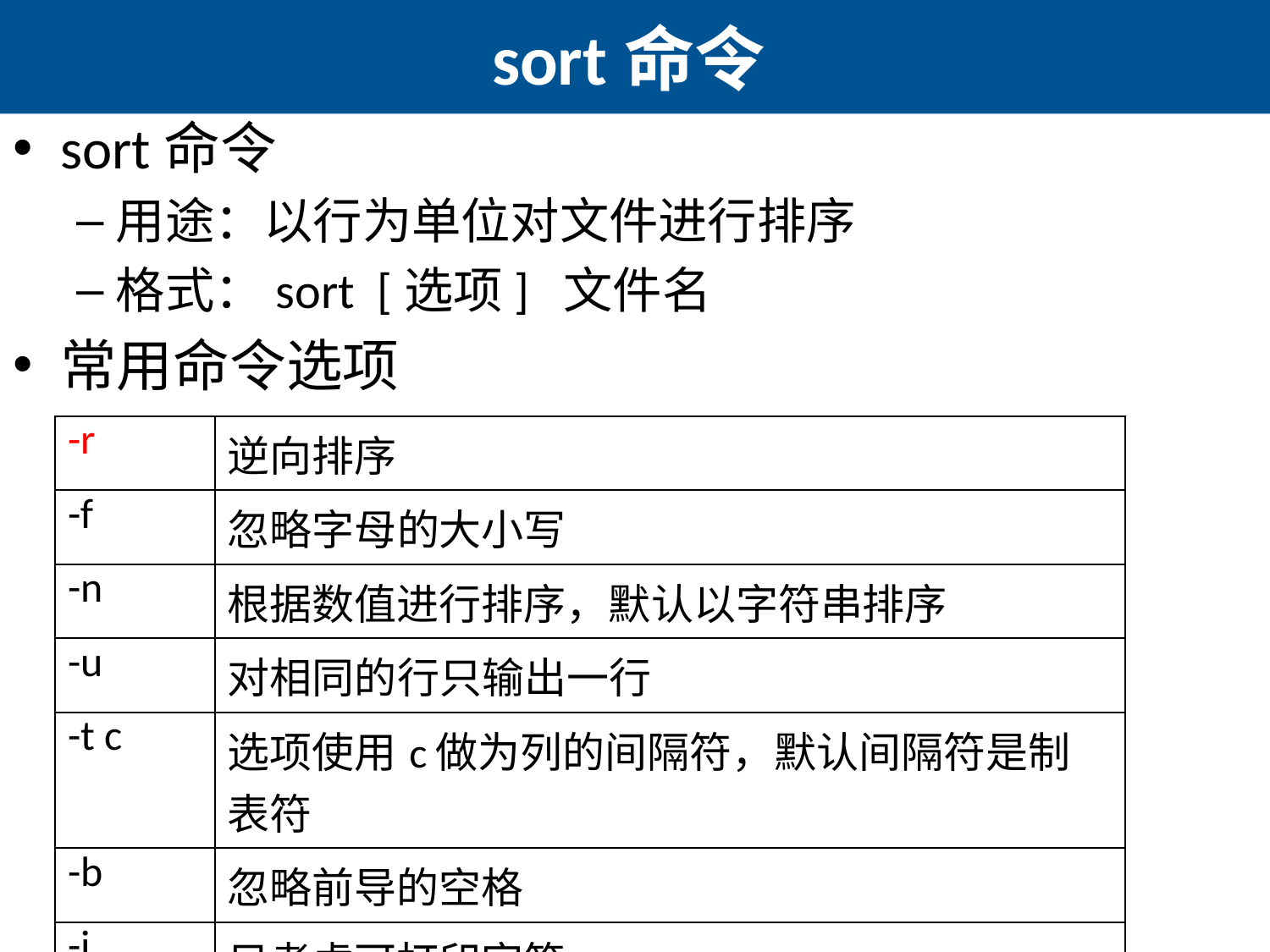

# sort命令
sort命令
用途：以行为单位对文件进行排序
格式：sort  [选项]  文件名
常用命令选项

| -r | 逆向排序 |
| --- | --- |
| -f | 忽略字母的大小写 |
| -n | 根据数值进行排序，默认以字符串排序 |
| -u | 对相同的行只输出一行 |
| -t c | 选项使用c做为列的间隔符，默认间隔符是制表符 |
| -b | 忽略前导的空格 |
| -i | 只考虑可打印字符 |
| -k N[,M] | 以第N列进行排序，M列结束 |